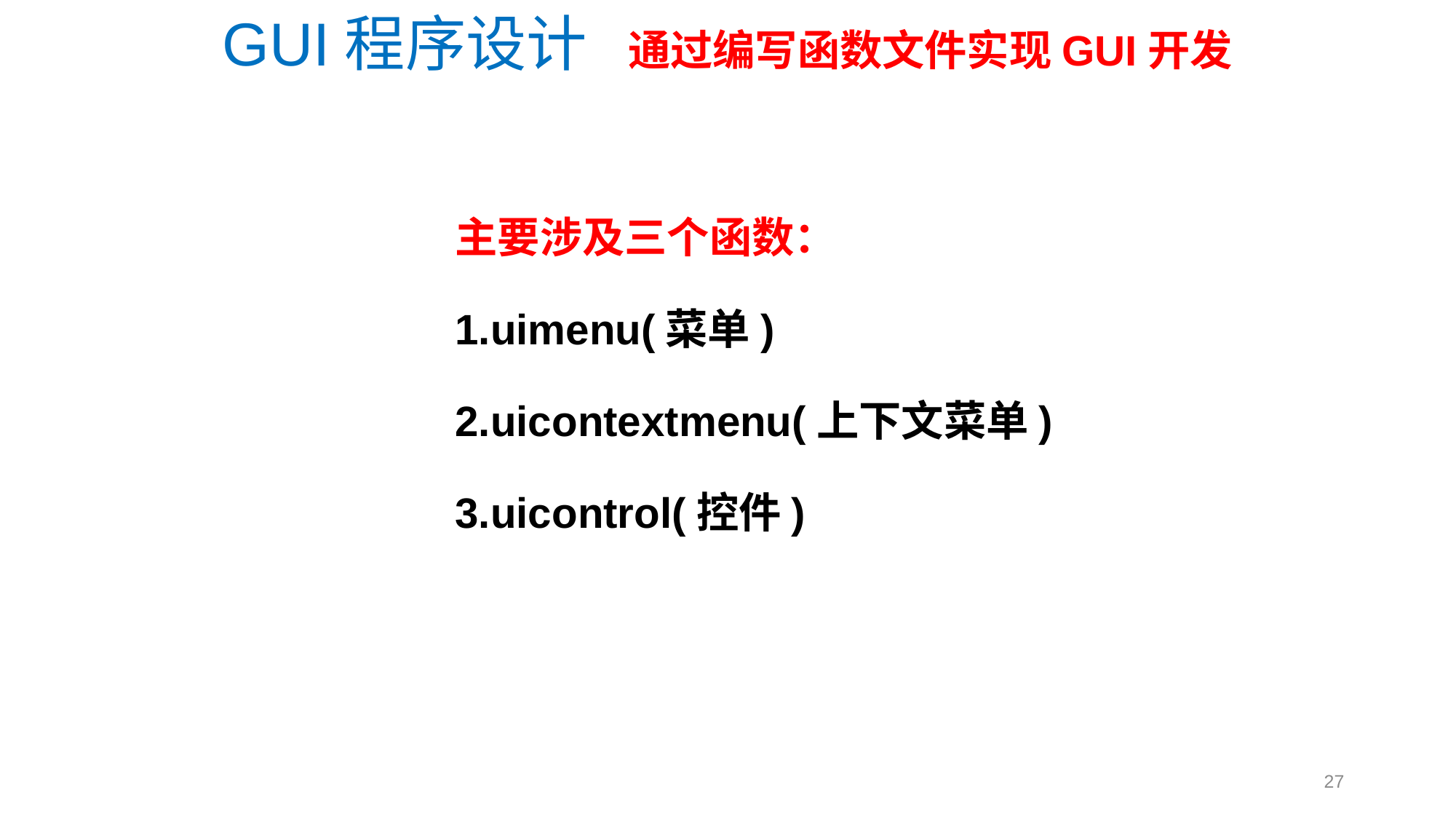

GUI程序设计   通过编写函数文件实现GUI开发
主要涉及三个函数：
uimenu(菜单)
uicontextmenu(上下文菜单)
uicontrol(控件)
27